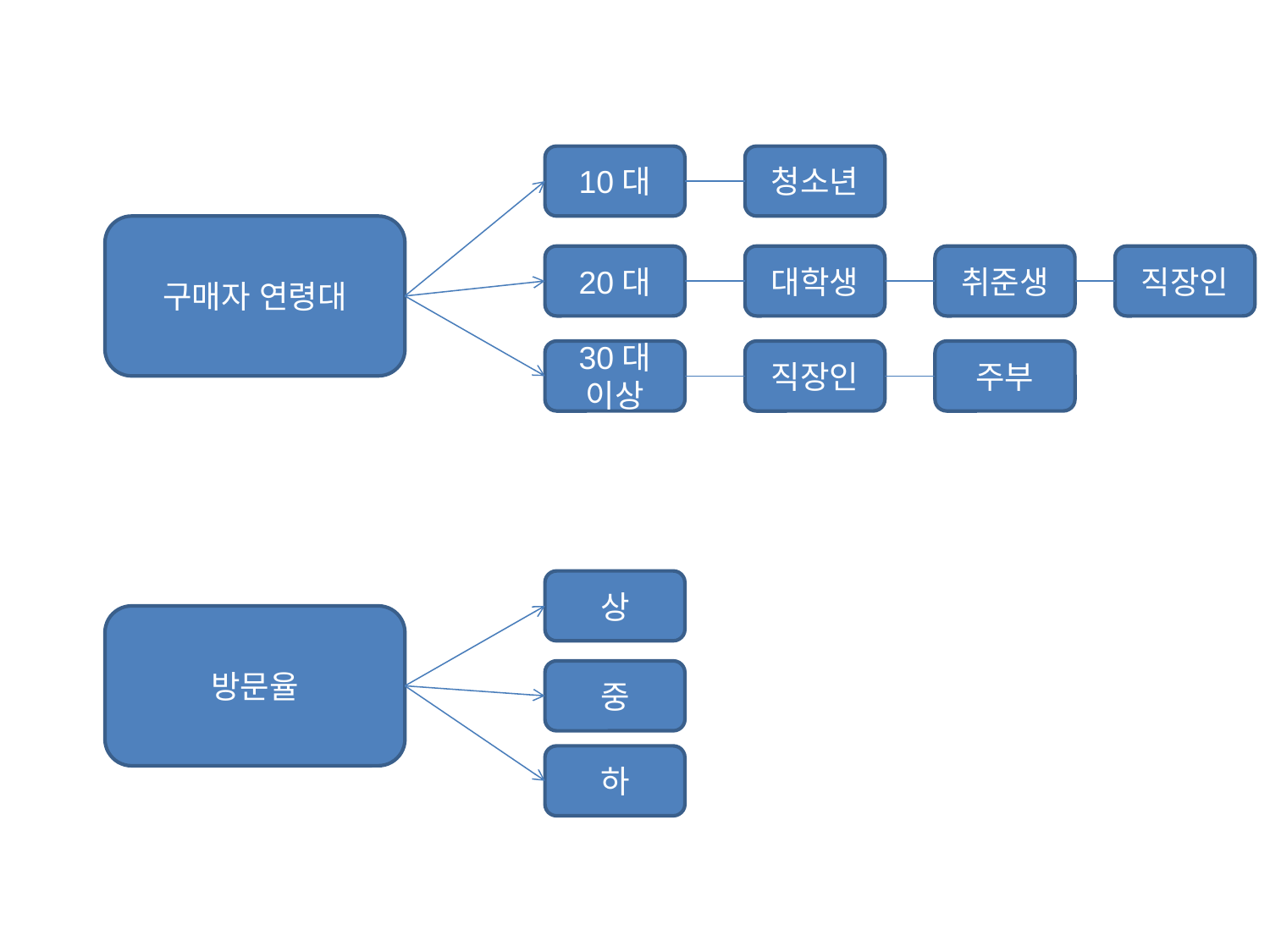

10대
청소년
구매자 연령대
20대
대학생
취준생
직장인
30대
이상
직장인
주부
상
방문율
중
하